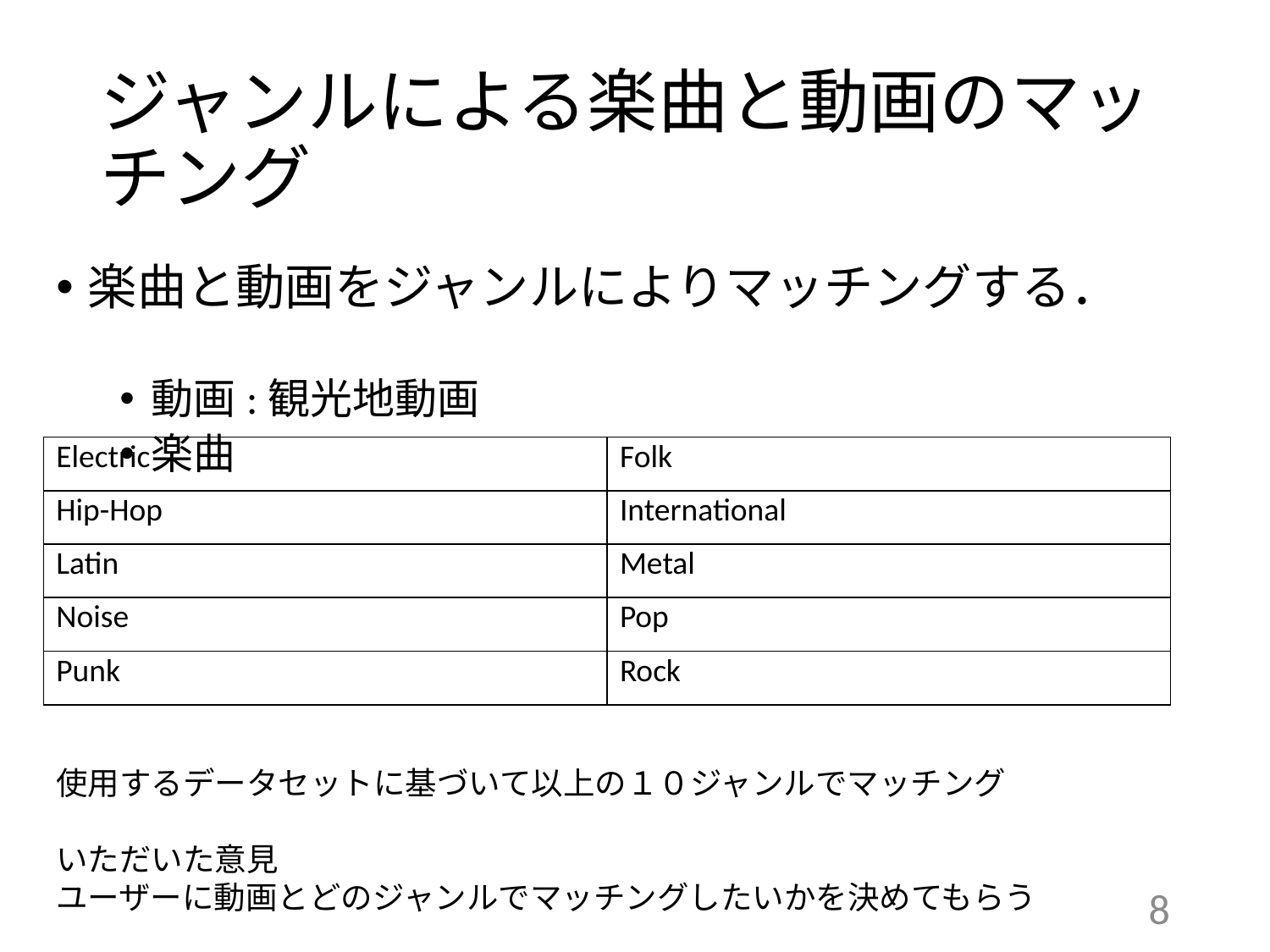

# ジャンルによる楽曲と動画のマッチング
楽曲と動画をジャンルによりマッチングする．
動画:観光地動画
楽曲

| Electric | Folk |
| --- | --- |
| Hip-Hop | International |
| Latin | Metal |
| Noise | Pop |
| Punk | Rock |
使用するデータセットに基づいて以上の１０ジャンルでマッチング

いただいた意見
ユーザーに動画とどのジャンルでマッチングしたいかを決めてもらう
8